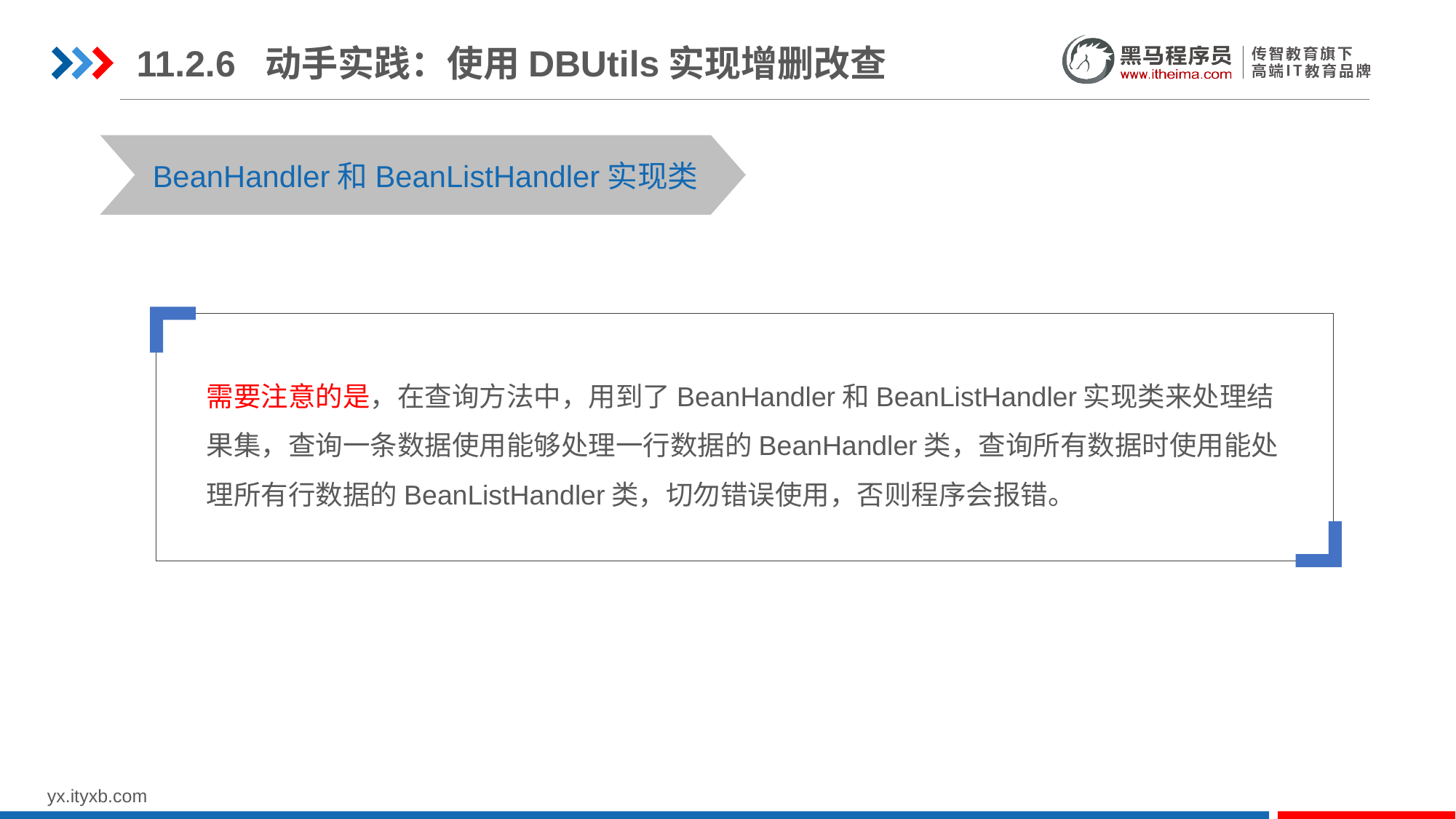

11.2.6  动手实践：使用DBUtils实现增删改查

STEP  01
STEP  03
BeanHandler和BeanListHandler实现类

需要注意的是，在查询方法中，用到了BeanHandler和BeanListHandler实现类来处理结果集，查询一条数据使用能够处理一行数据的BeanHandler类，查询所有数据时使用能处理所有行数据的BeanListHandler类，切勿错误使用，否则程序会报错。